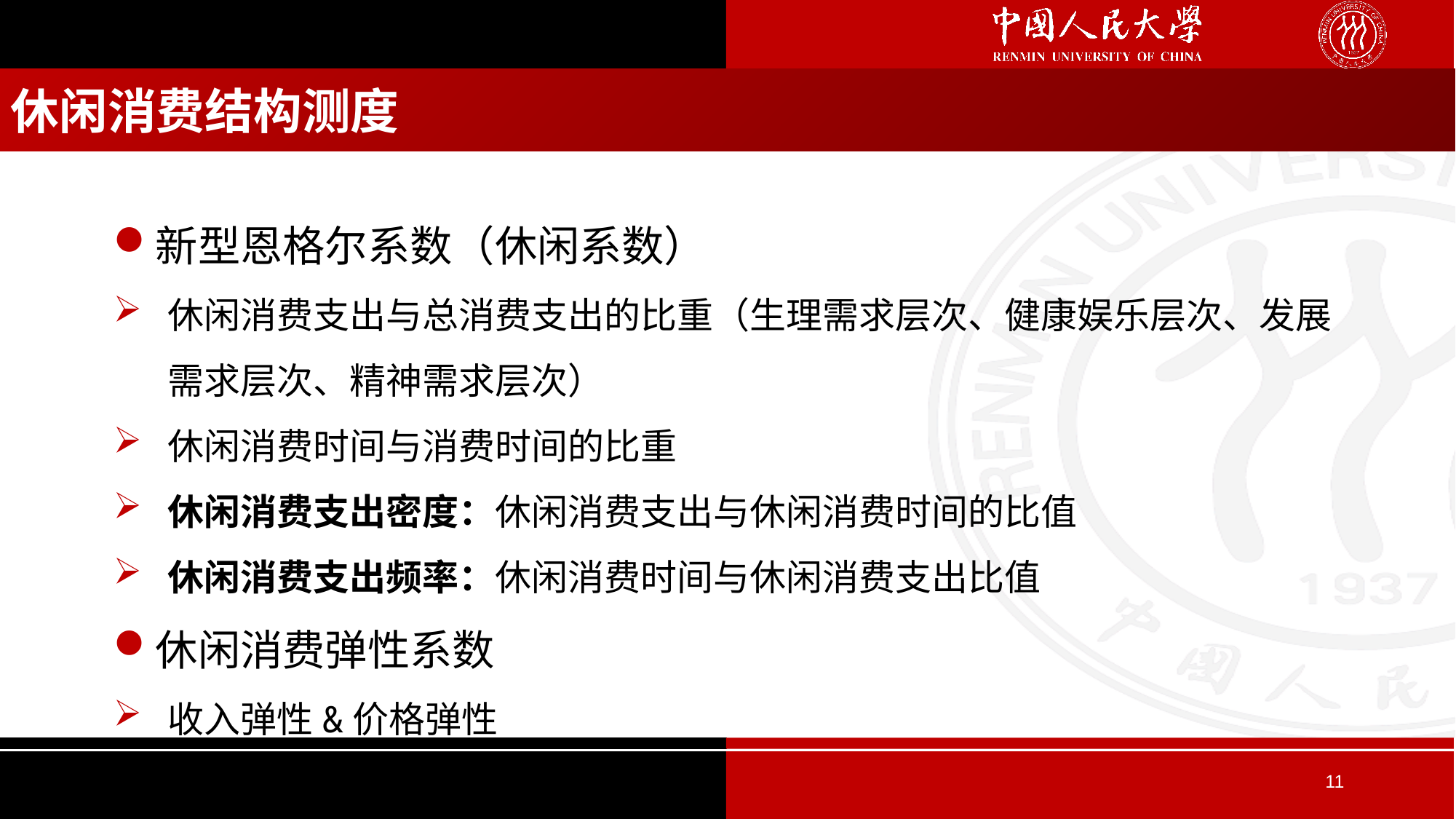

休闲消费结构测度
新型恩格尔系数（休闲系数）
休闲消费支出与总消费支出的比重（生理需求层次、健康娱乐层次、发展需求层次、精神需求层次）
休闲消费时间与消费时间的比重
休闲消费支出密度：休闲消费支出与休闲消费时间的比值
休闲消费支出频率：休闲消费时间与休闲消费支出比值
休闲消费弹性系数
收入弹性&价格弹性

11